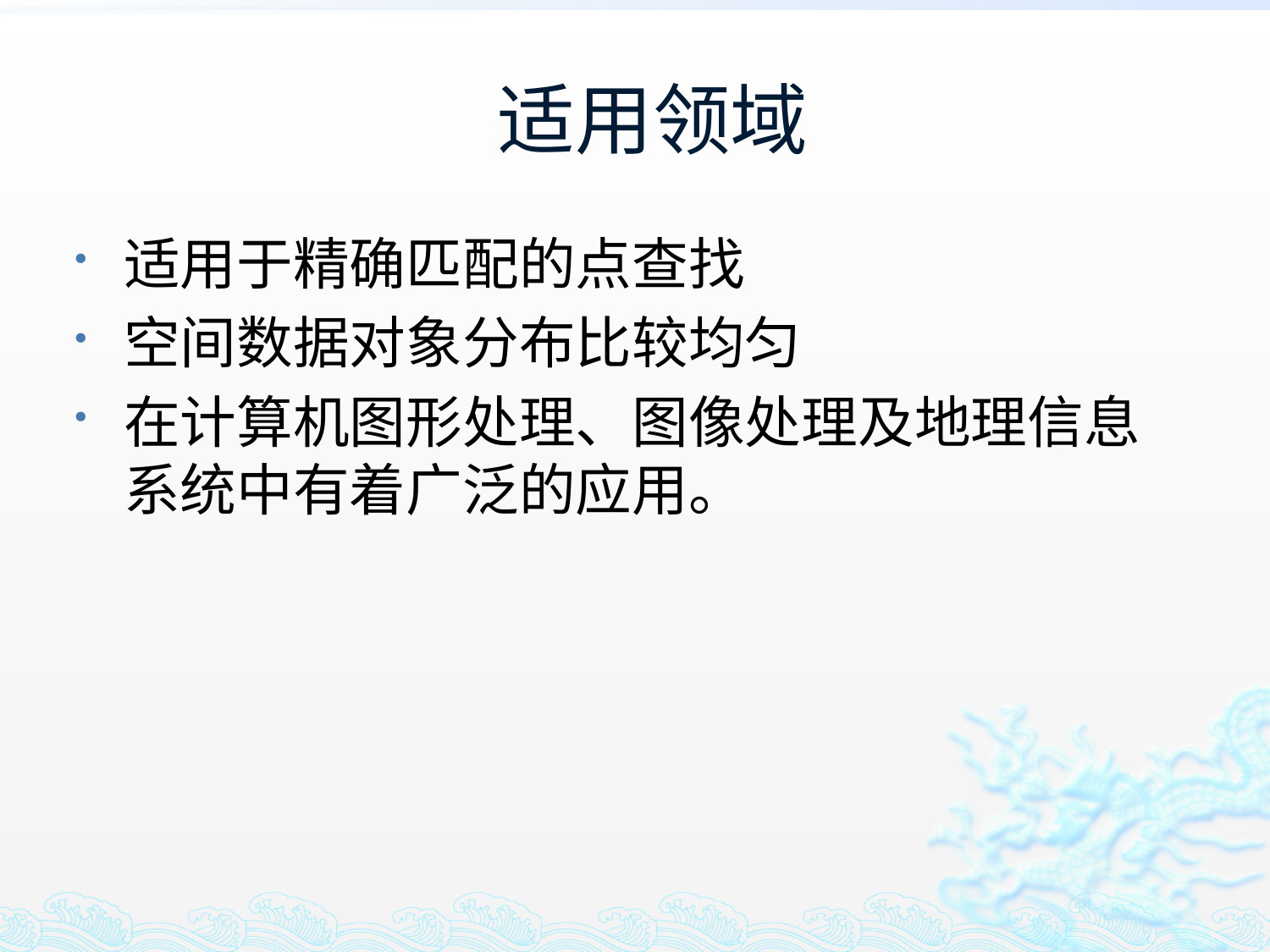

# 适用领域
适用于精确匹配的点查找
空间数据对象分布比较均匀
在计算机图形处理、图像处理及地理信息系统中有着广泛的应用。